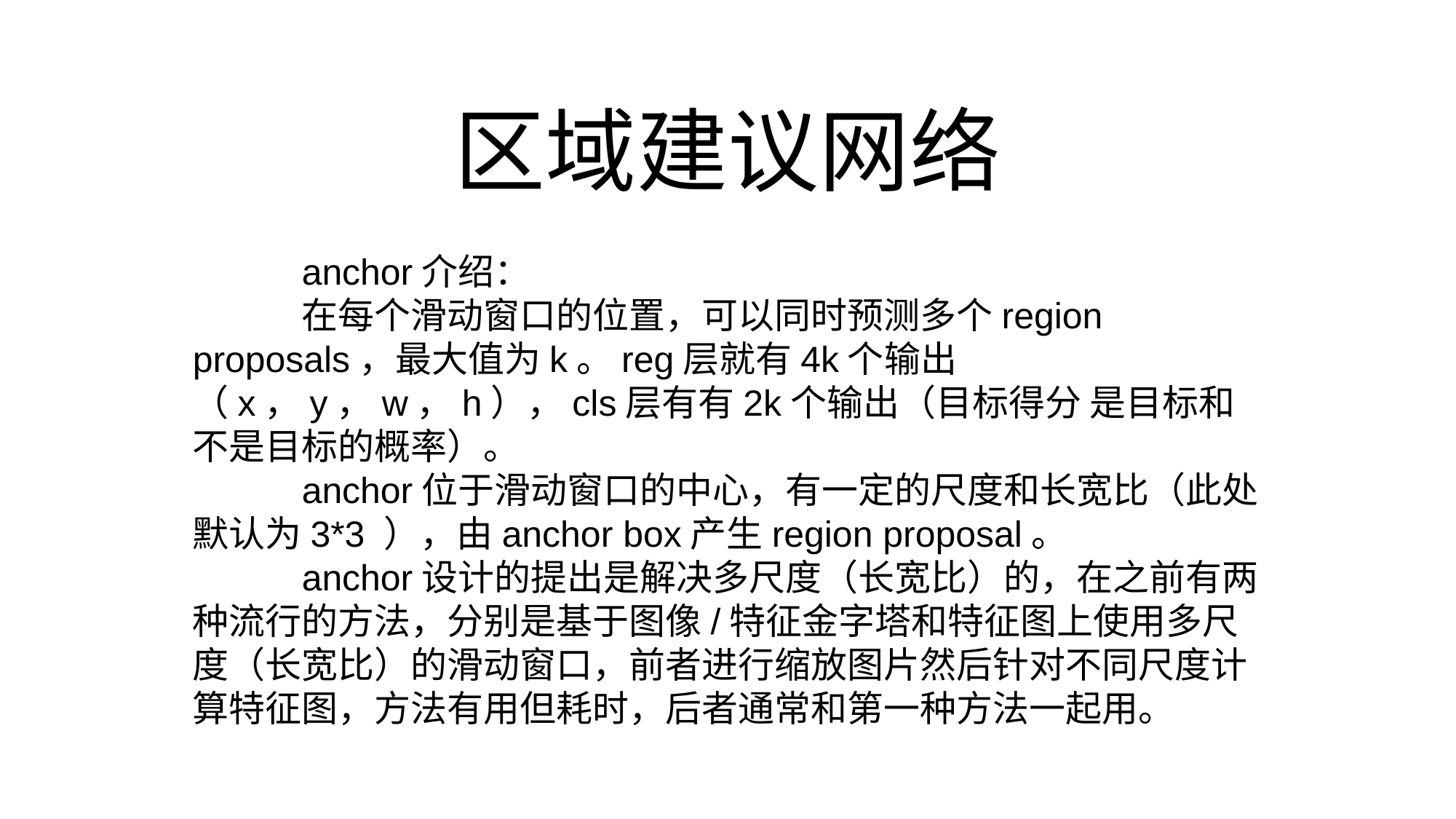

# 区域建议网络
	anchor介绍：
	在每个滑动窗口的位置，可以同时预测多个region proposals，最大值为k。reg层就有4k个输出（x，y，w，h），cls层有有2k个输出（目标得分 是目标和不是目标的概率）。
	anchor位于滑动窗口的中心，有一定的尺度和长宽比（此处默认为3*3 ），由anchor box产生region proposal。
	anchor设计的提出是解决多尺度（长宽比）的，在之前有两种流行的方法，分别是基于图像/特征金字塔和特征图上使用多尺度（长宽比）的滑动窗口，前者进行缩放图片然后针对不同尺度计算特征图，方法有用但耗时，后者通常和第一种方法一起用。